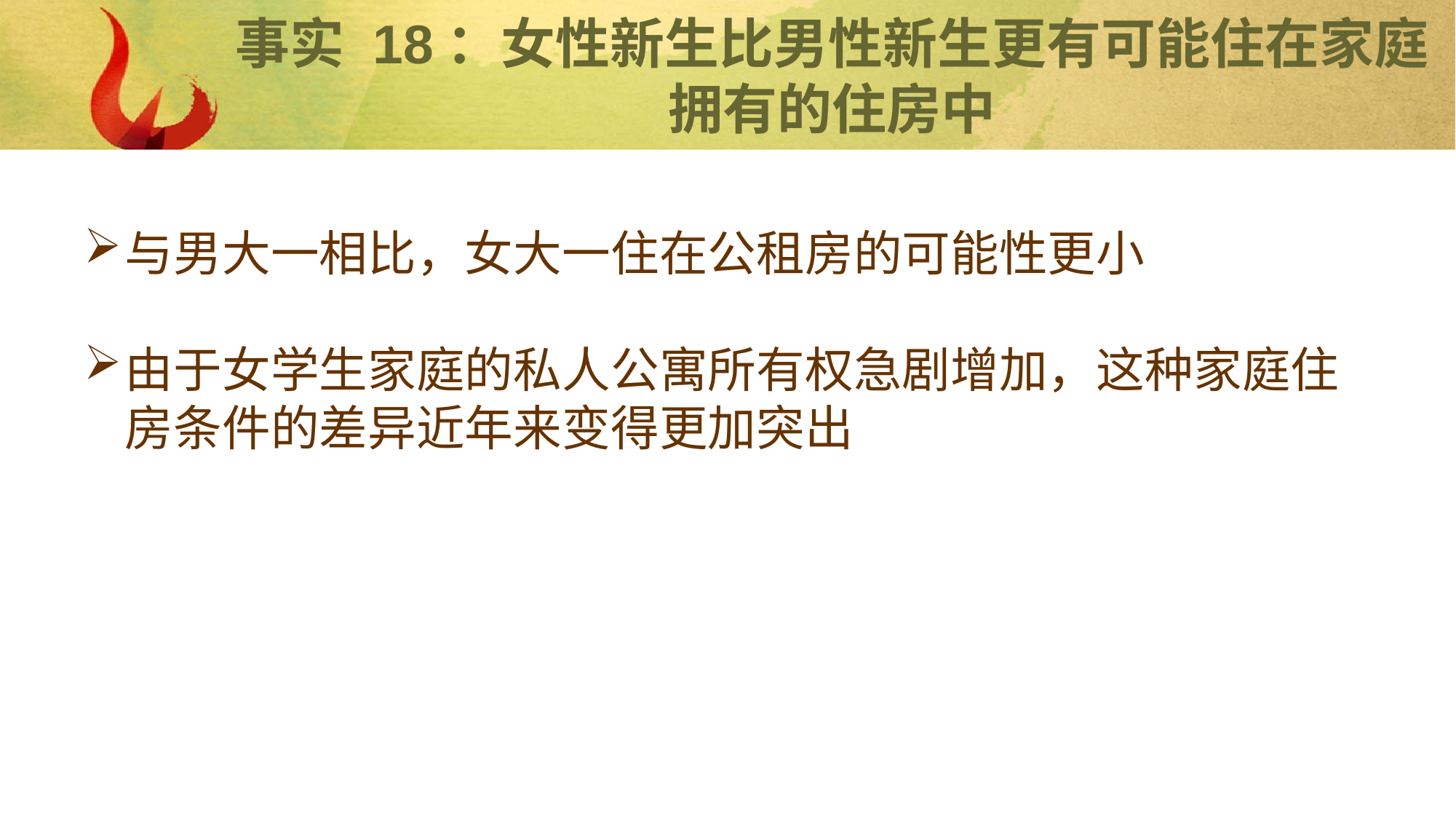

# 事实 18：女性新生比男性新生更有可能住在家庭拥有的住房中
与男大一相比，女大一住在公租房的可能性更小

由于女学生家庭的私人公寓所有权急剧增加，这种家庭住房条件的差异近年来变得更加突出
40